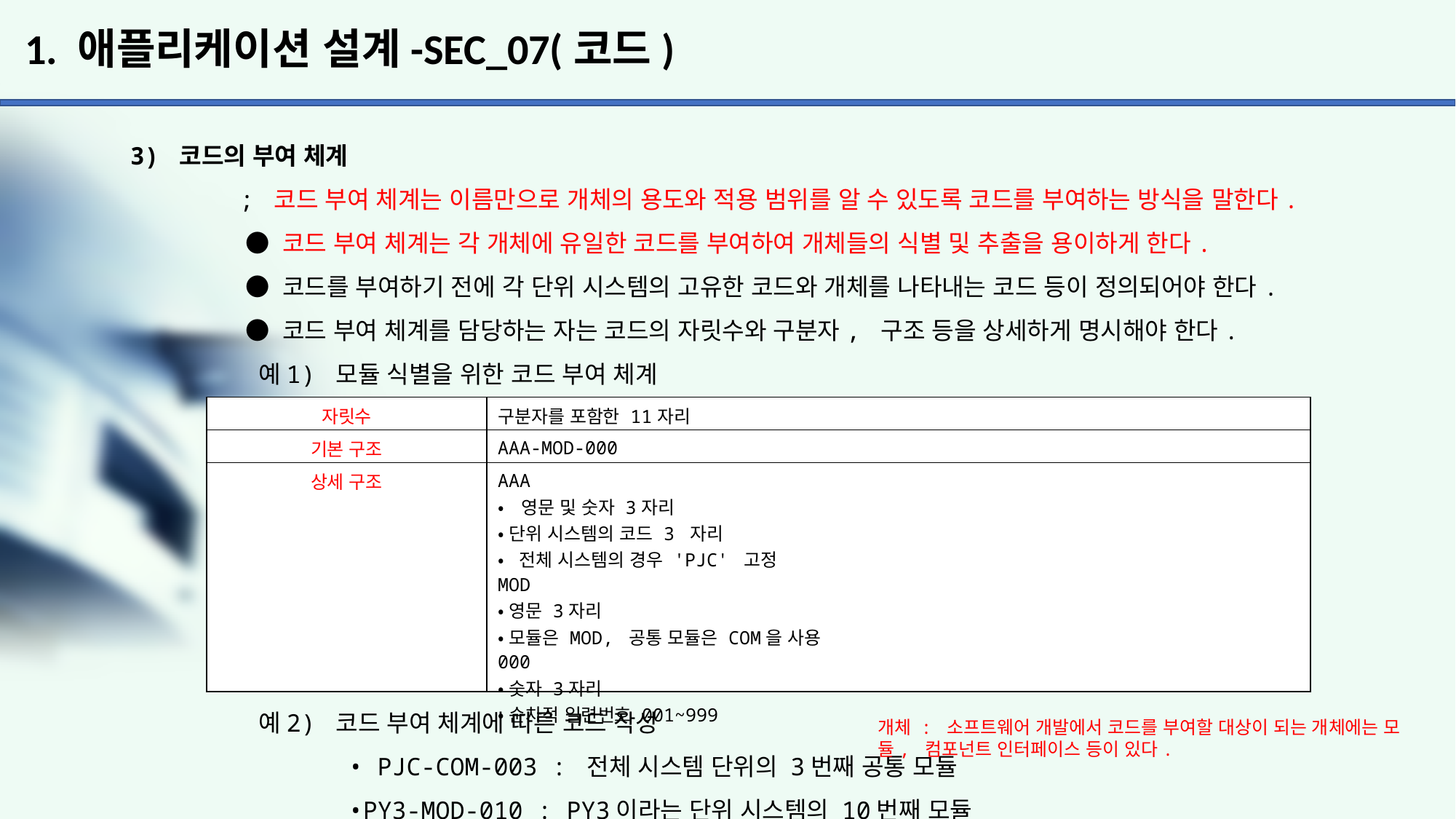

# 1. 애플리케이션 설계-SEC_07(코드)
3) 코드의 부여 체계
	; 코드 부여 체계는 이름만으로 개체의 용도와 적용 범위를 알 수 있도록 코드를 부여하는 방식을 말한다.
	 ● 코드 부여 체계는 각 개체에 유일한 코드를 부여하여 개체들의 식별 및 추출을 용이하게 한다.
	 ● 코드를 부여하기 전에 각 단위 시스템의 고유한 코드와 개체를 나타내는 코드 등이 정의되어야 한다.
	 ● 코드 부여 체계를 담당하는 자는 코드의 자릿수와 구분자, 구조 등을 상세하게 명시해야 한다.
	  예1) 모듈 식별을 위한 코드 부여 체계

	  예2) 코드 부여 체계에 따른 코드 작성
		• PJC-COM-003 : 전체 시스템 단위의 3번째 공통 모듈
		•PY3-MOD-010 : PY3이라는 단위 시스템의 10번째 모듈
| 자릿수 | 구분자를 포함한 11자리 |
| --- | --- |
| 기본 구조 | AAA-MOD-000 |
| 상세 구조 | AAA •영문 및 숫자 3자리 •단위 시스템의 코드 3 자리 • 전체 시스템의 경우 'PJC' 고정 MOD •영문 3자리 •모듈은 MOD, 공통 모듈은 COM을 사용 000 •숫자 3자리 •순차적 일련번호 001~999 |
개체 : 소프트웨어 개발에서 코드를 부여할 대상이 되는 개체에는 모듈, 컴포넌트 인터페이스 등이 있다.